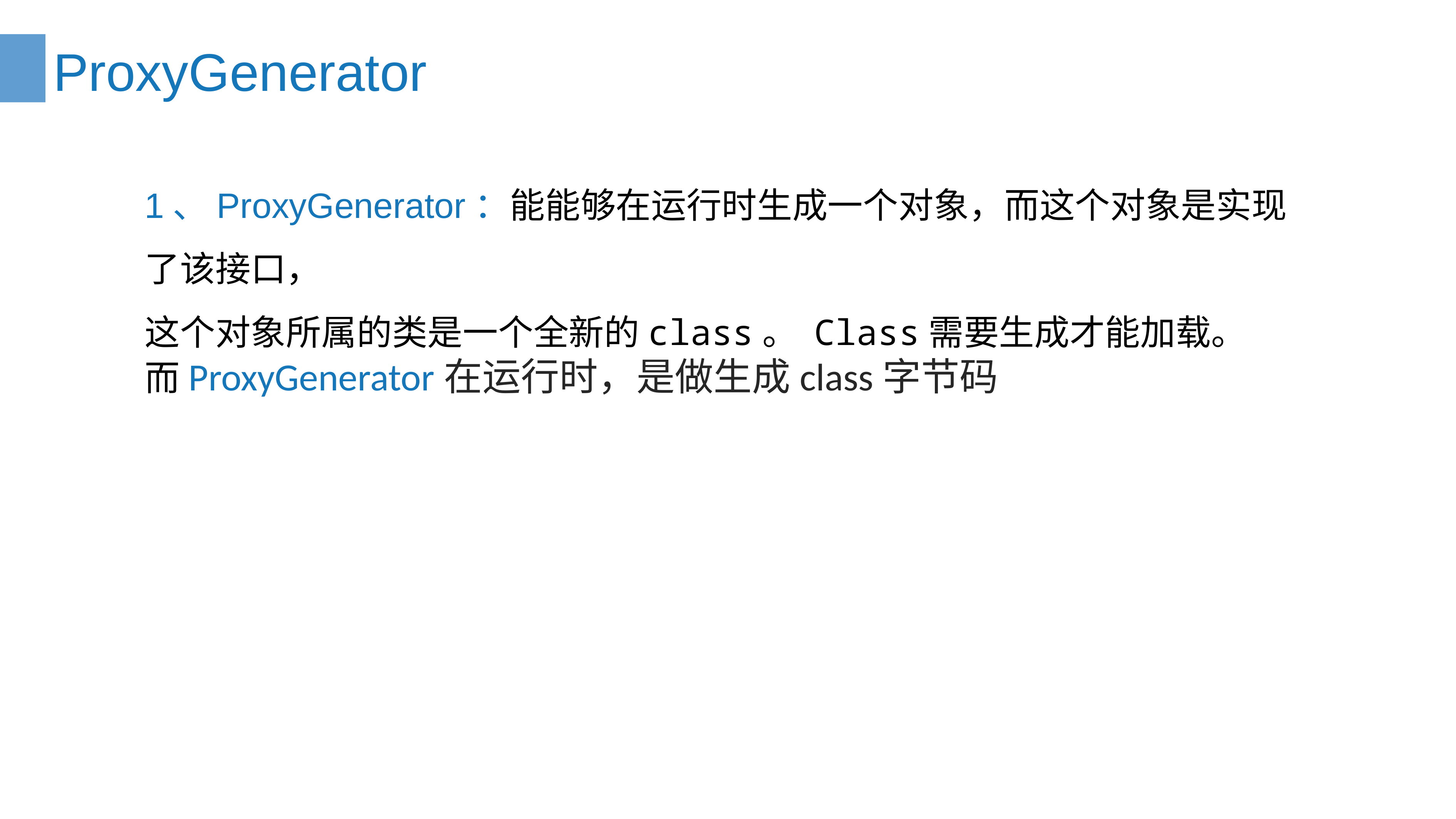

ProxyGenerator
1、ProxyGenerator：能能够在运行时生成一个对象，而这个对象是实现了该接口，
这个对象所属的类是一个全新的class。 Class需要生成才能加载。
而ProxyGenerator在运行时，是做生成class字节码